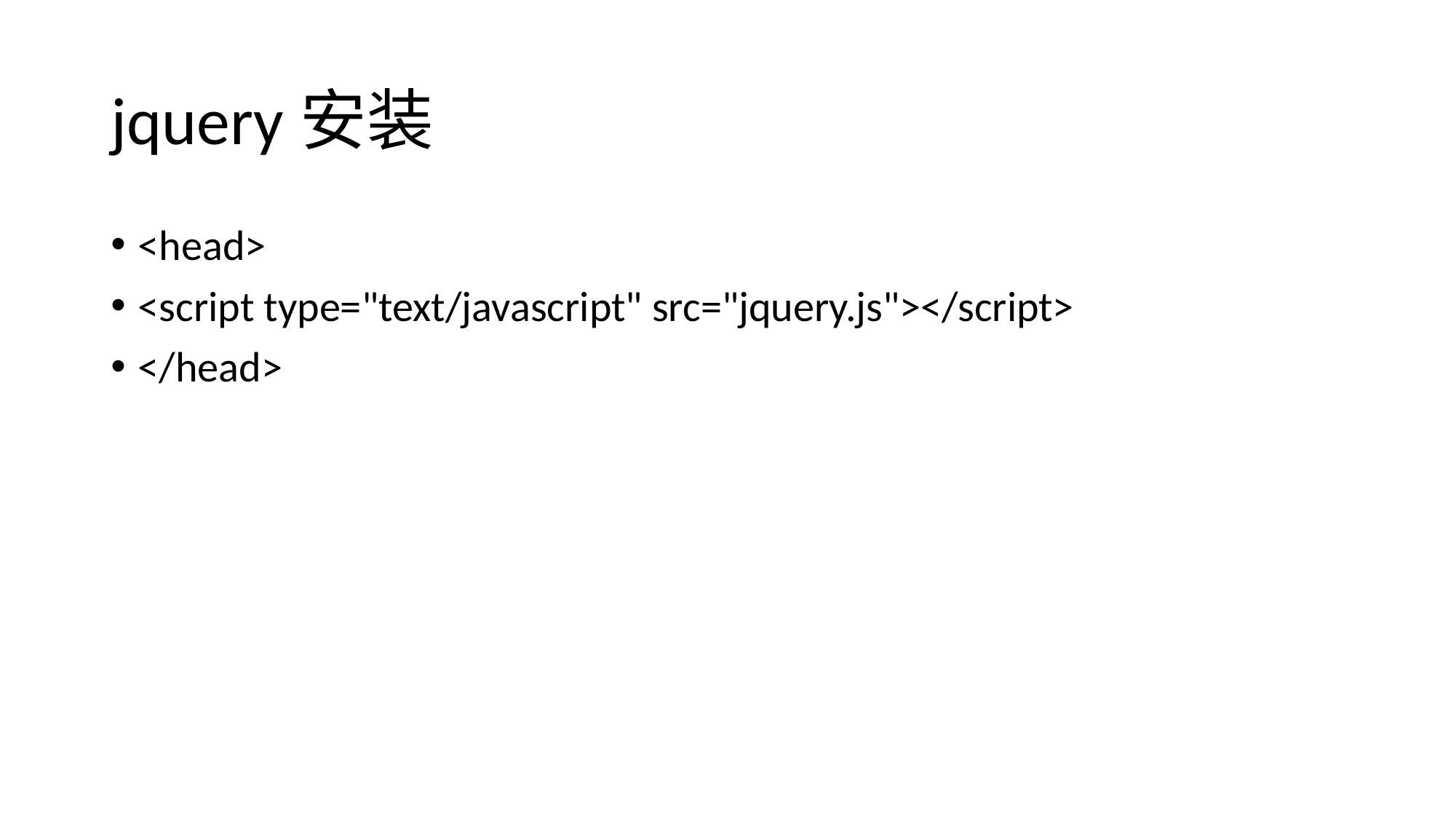

# jquery安装
<head>
<script type="text/javascript" src="jquery.js"></script>
</head>